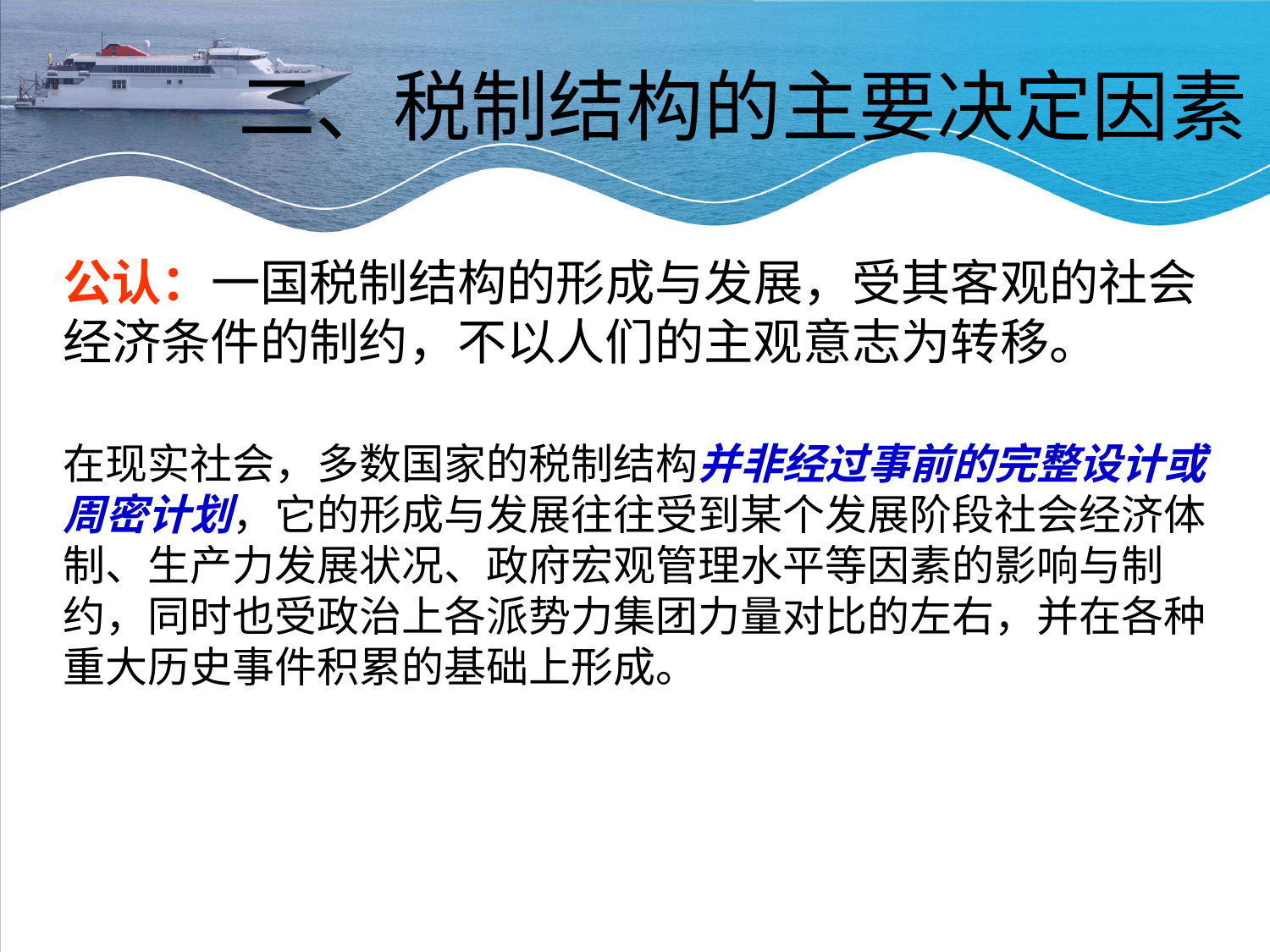

# 二、税制结构的主要决定因素
公认：一国税制结构的形成与发展，受其客观的社会经济条件的制约，不以人们的主观意志为转移。

在现实社会，多数国家的税制结构并非经过事前的完整设计或周密计划，它的形成与发展往往受到某个发展阶段社会经济体制、生产力发展状况、政府宏观管理水平等因素的影响与制约，同时也受政治上各派势力集团力量对比的左右，并在各种重大历史事件积累的基础上形成。